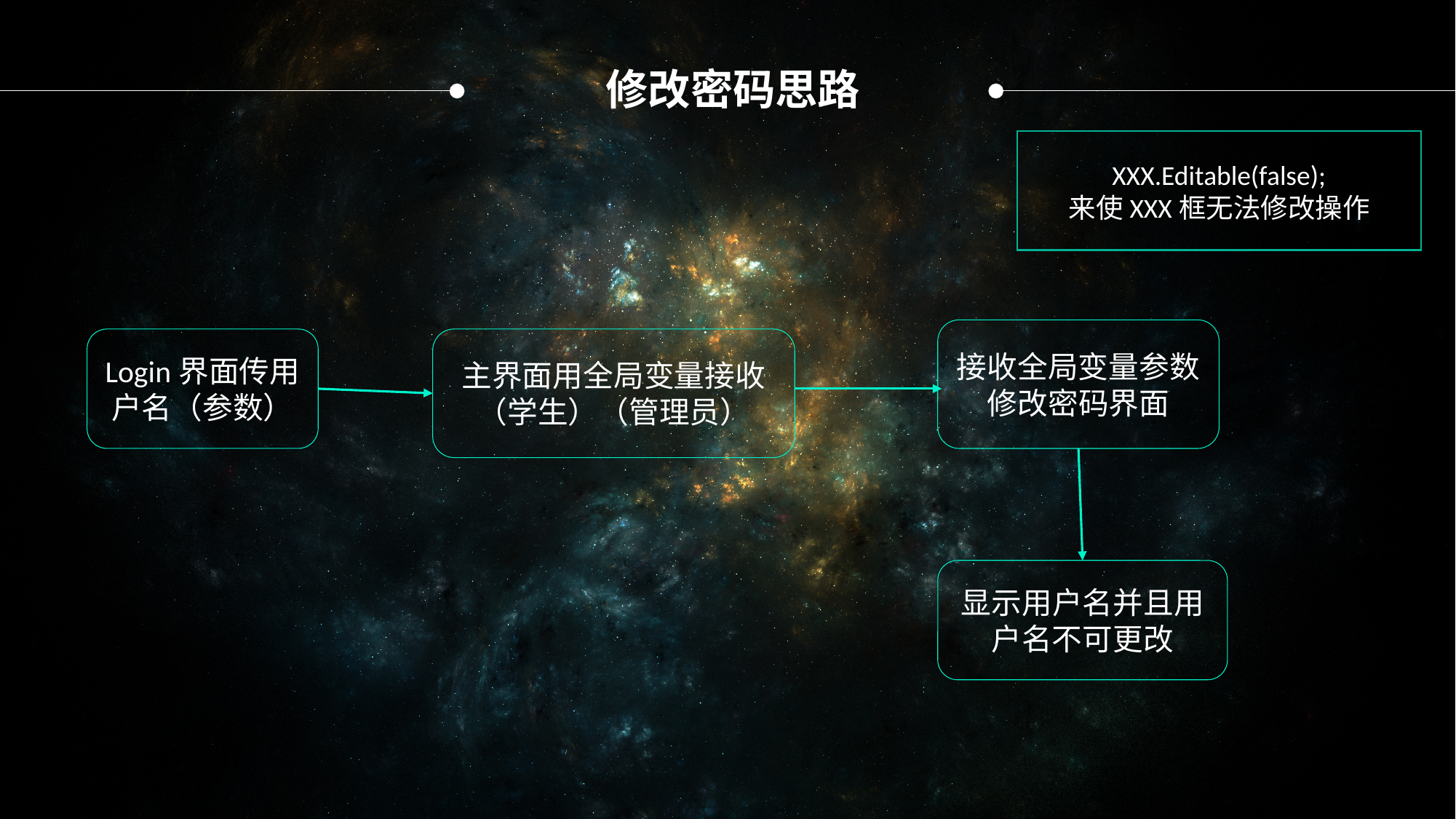

修改密码思路
XXX.Editable(false);
来使XXX框无法修改操作
接收全局变量参数
修改密码界面
Login界面传用户名（参数）
主界面用全局变量接收
（学生）（管理员）
显示用户名并且用户名不可更改